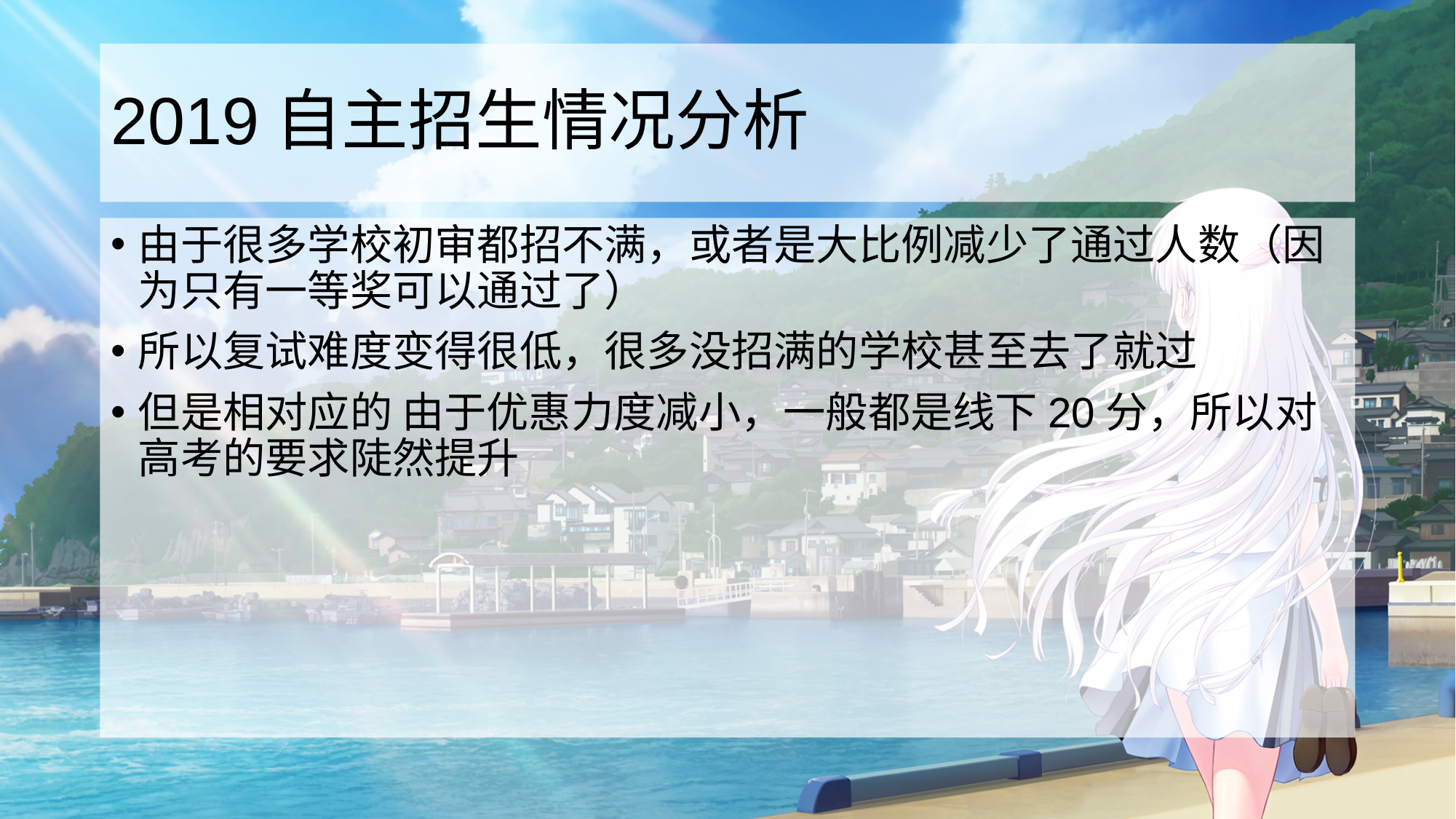

# 2019自主招生情况分析
由于很多学校初审都招不满，或者是大比例减少了通过人数（因为只有一等奖可以通过了）
所以复试难度变得很低，很多没招满的学校甚至去了就过
但是相对应的 由于优惠力度减小，一般都是线下20分，所以对高考的要求陡然提升